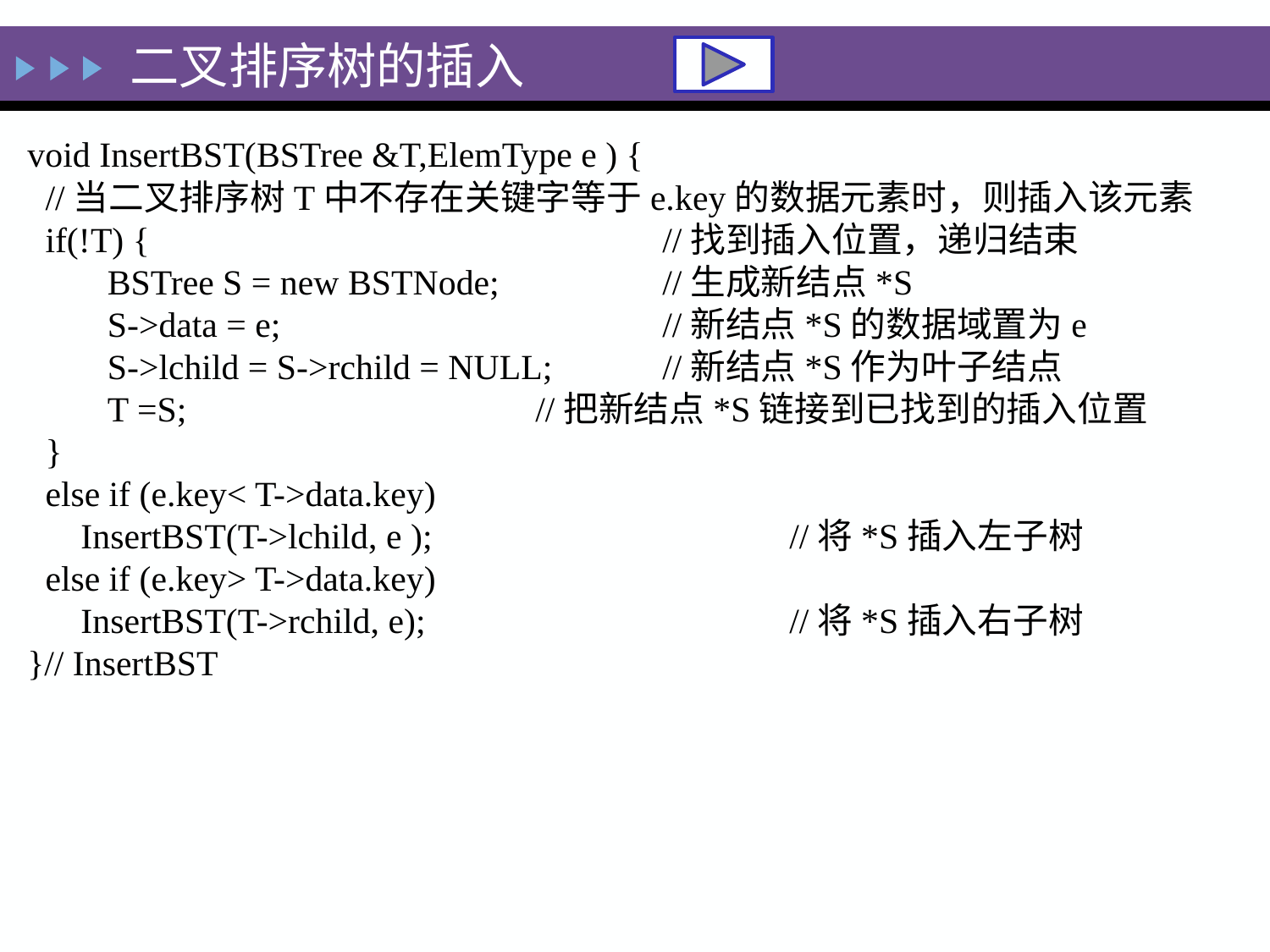

# 二叉排序树的插入

void InsertBST(BSTree &T,ElemType e ) {
  //当二叉排序树T中不存在关键字等于e.key的数据元素时，则插入该元素
  if(!T) {                			//找到插入位置，递归结束
         BSTree S = new BSTNode;            	//生成新结点*S
         S->data = e;                  		//新结点*S的数据域置为e
         S->lchild = S->rchild = NULL;	//新结点*S作为叶子结点
         T =S;            		//把新结点*S链接到已找到的插入位置
  }
  else if (e.key< T->data.key)
      InsertBST(T->lchild, e );			//将*S插入左子树
  else if (e.key> T->data.key)
      InsertBST(T->rchild, e);			//将*S插入右子树
}// InsertBST